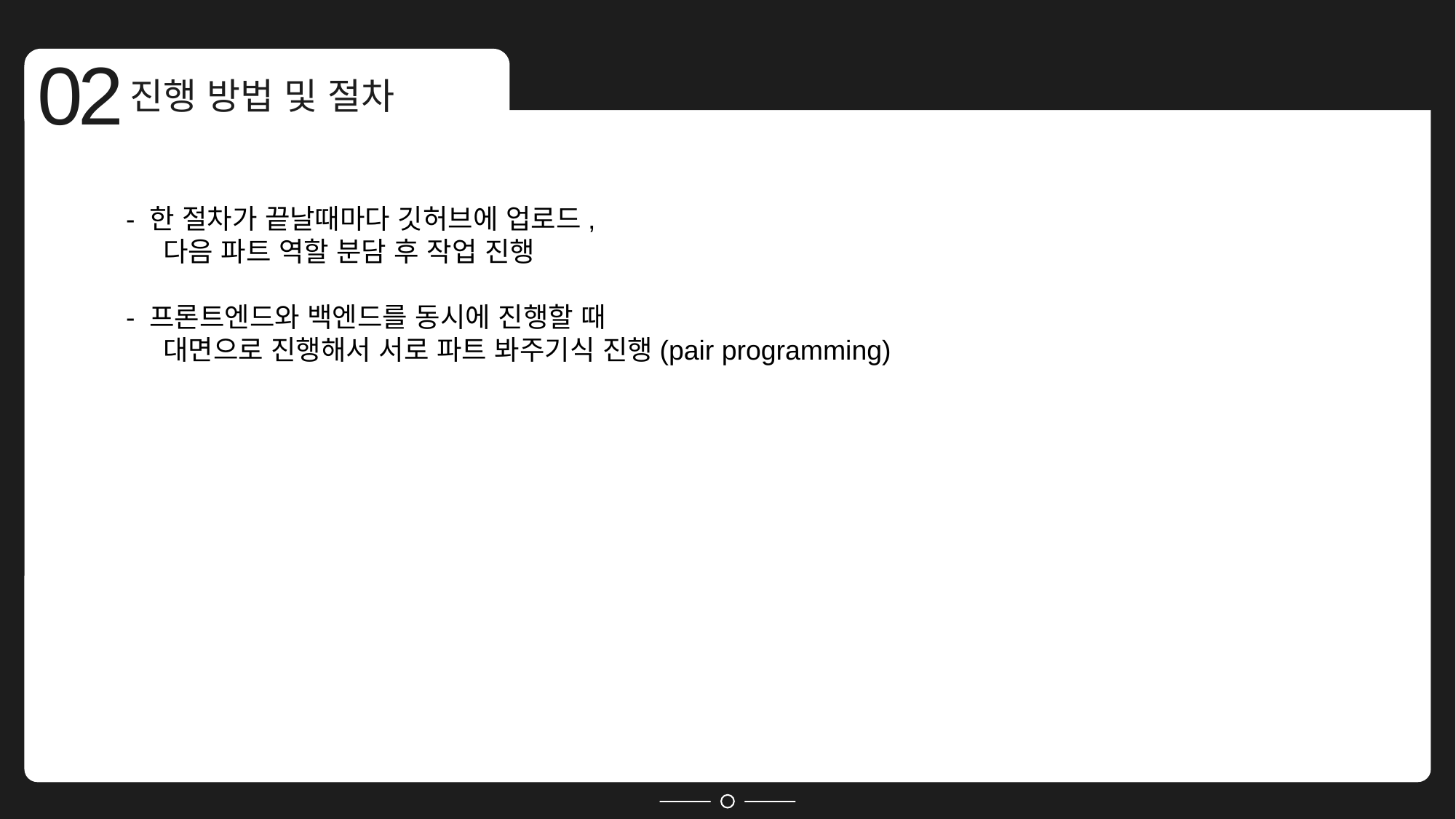

02
진행 방법 및 절차

- 한 절차가 끝날때마다 깃허브에 업로드,
    다음 파트 역할 분담 후 작업 진행

- 프론트엔드와 백엔드를 동시에 진행할 때
    대면으로 진행해서 서로 파트 봐주기식 진행(pair programming)